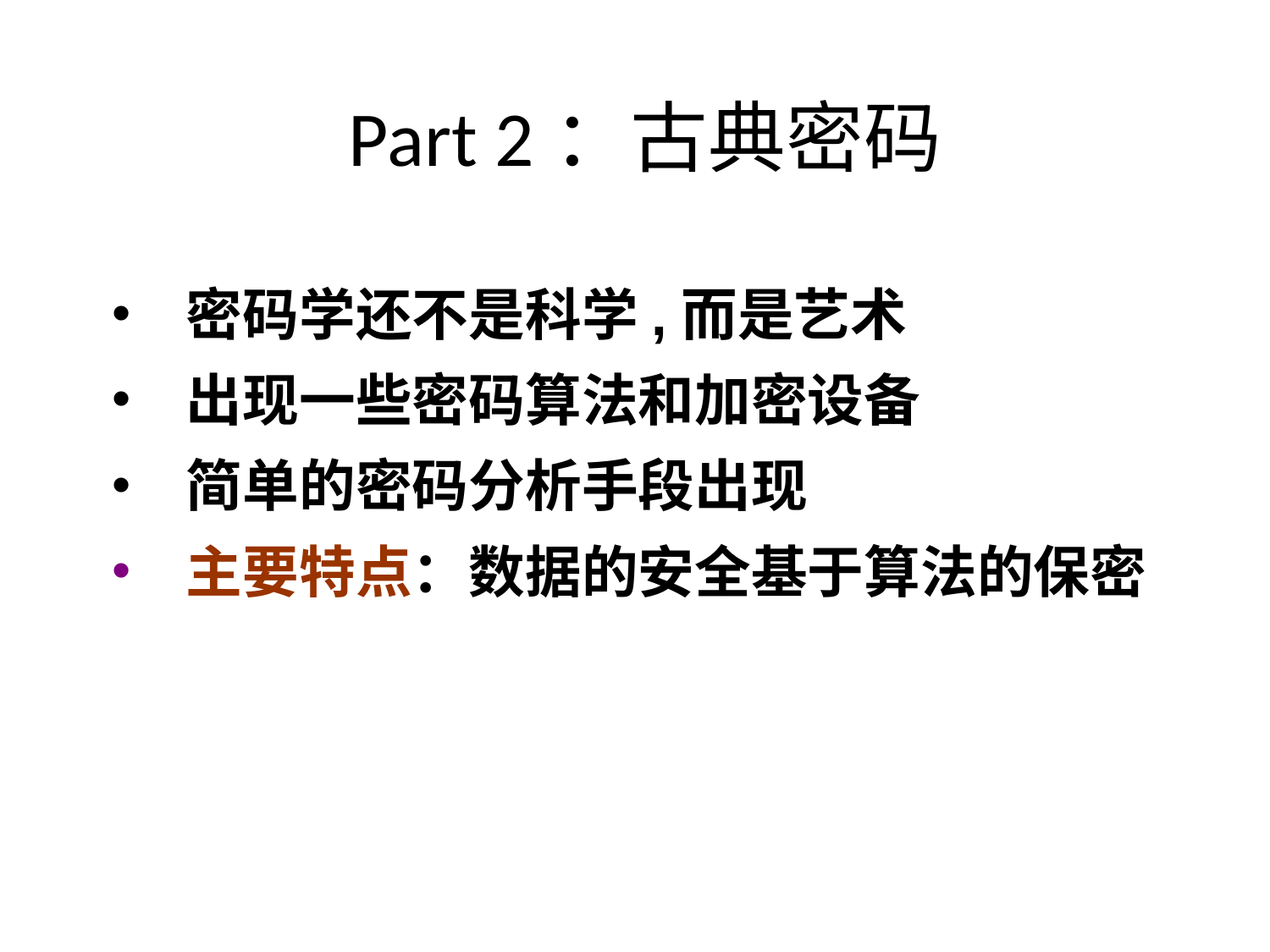

Part 2：古典密码
 密码学还不是科学,而是艺术
 出现一些密码算法和加密设备
 简单的密码分析手段出现
 主要特点：数据的安全基于算法的保密